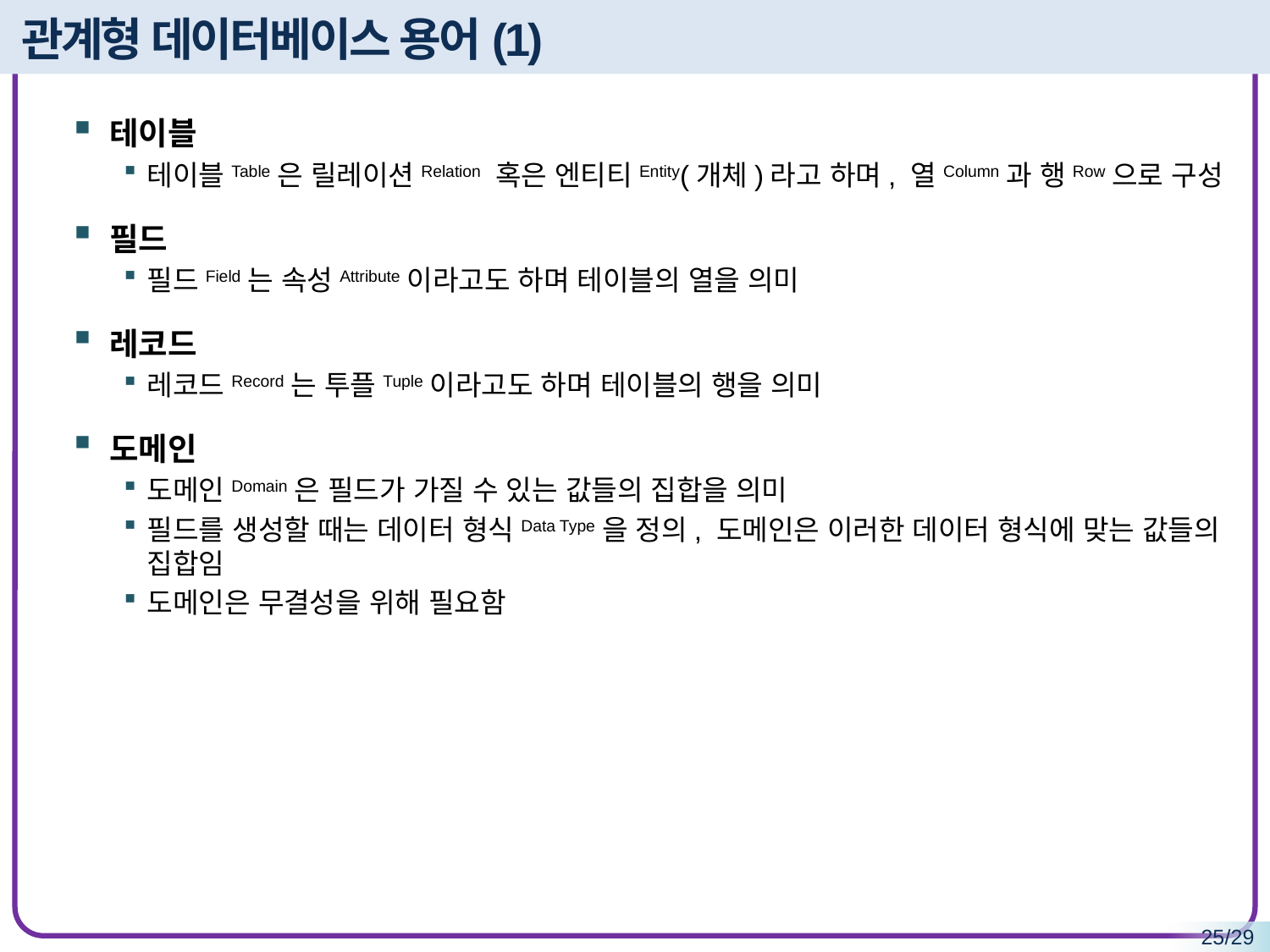

# 관계형 데이터베이스 용어(1)
테이블
테이블Table은 릴레이션Relation 혹은 엔티티Entity(개체)라고 하며, 열Column과 행Row으로 구성
필드
필드Field는 속성Attribute이라고도 하며 테이블의 열을 의미
레코드
레코드Record는 투플Tuple이라고도 하며 테이블의 행을 의미
도메인
도메인Domain은 필드가 가질 수 있는 값들의 집합을 의미
필드를 생성할 때는 데이터 형식Data Type을 정의, 도메인은 이러한 데이터 형식에 맞는 값들의 집합임
도메인은 무결성을 위해 필요함